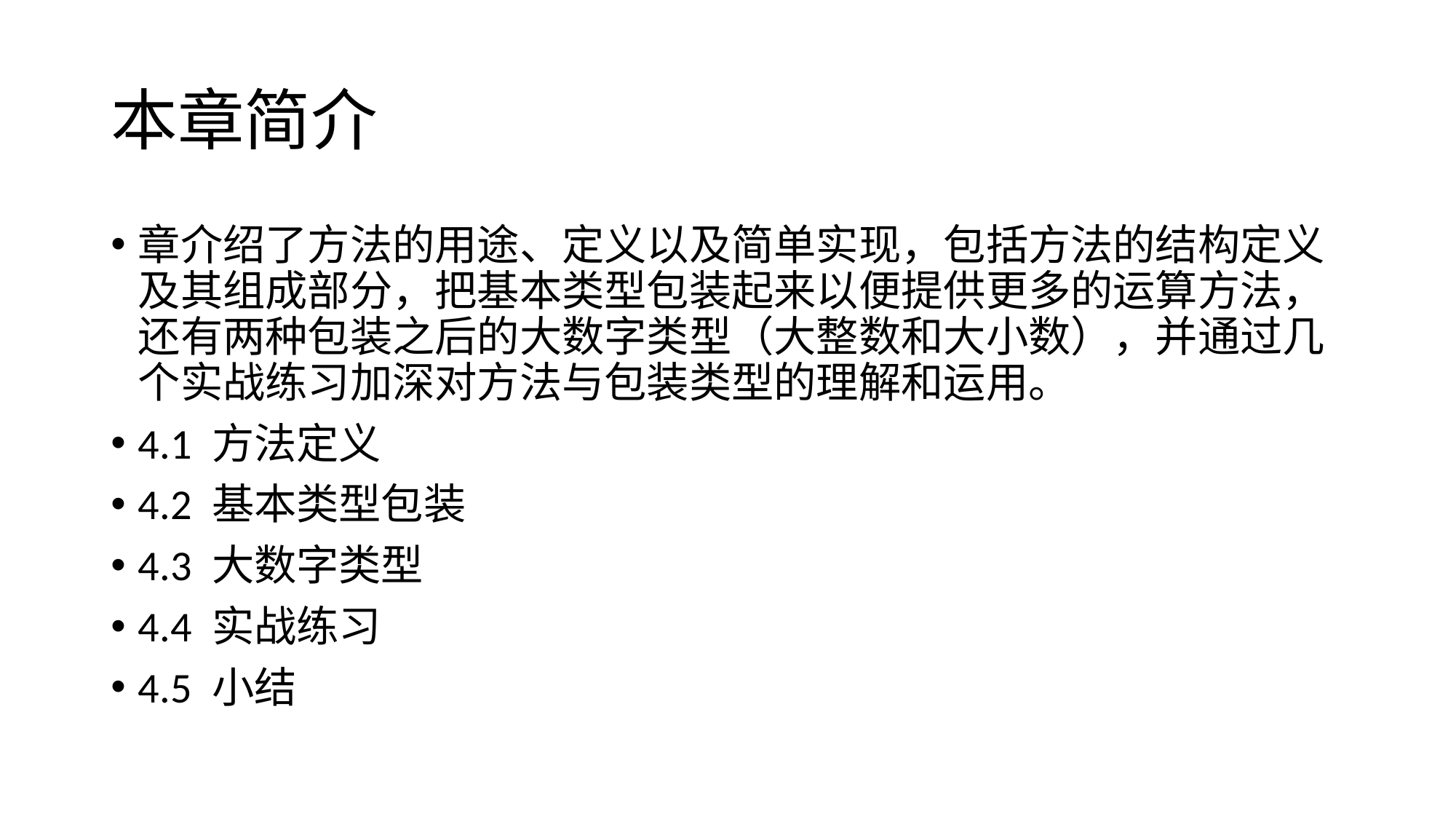

# 本章简介
章介绍了方法的用途、定义以及简单实现，包括方法的结构定义及其组成部分，把基本类型包装起来以便提供更多的运算方法，还有两种包装之后的大数字类型（大整数和大小数），并通过几个实战练习加深对方法与包装类型的理解和运用。
4.1 方法定义
4.2 基本类型包装
4.3 大数字类型
4.4 实战练习
4.5 小结